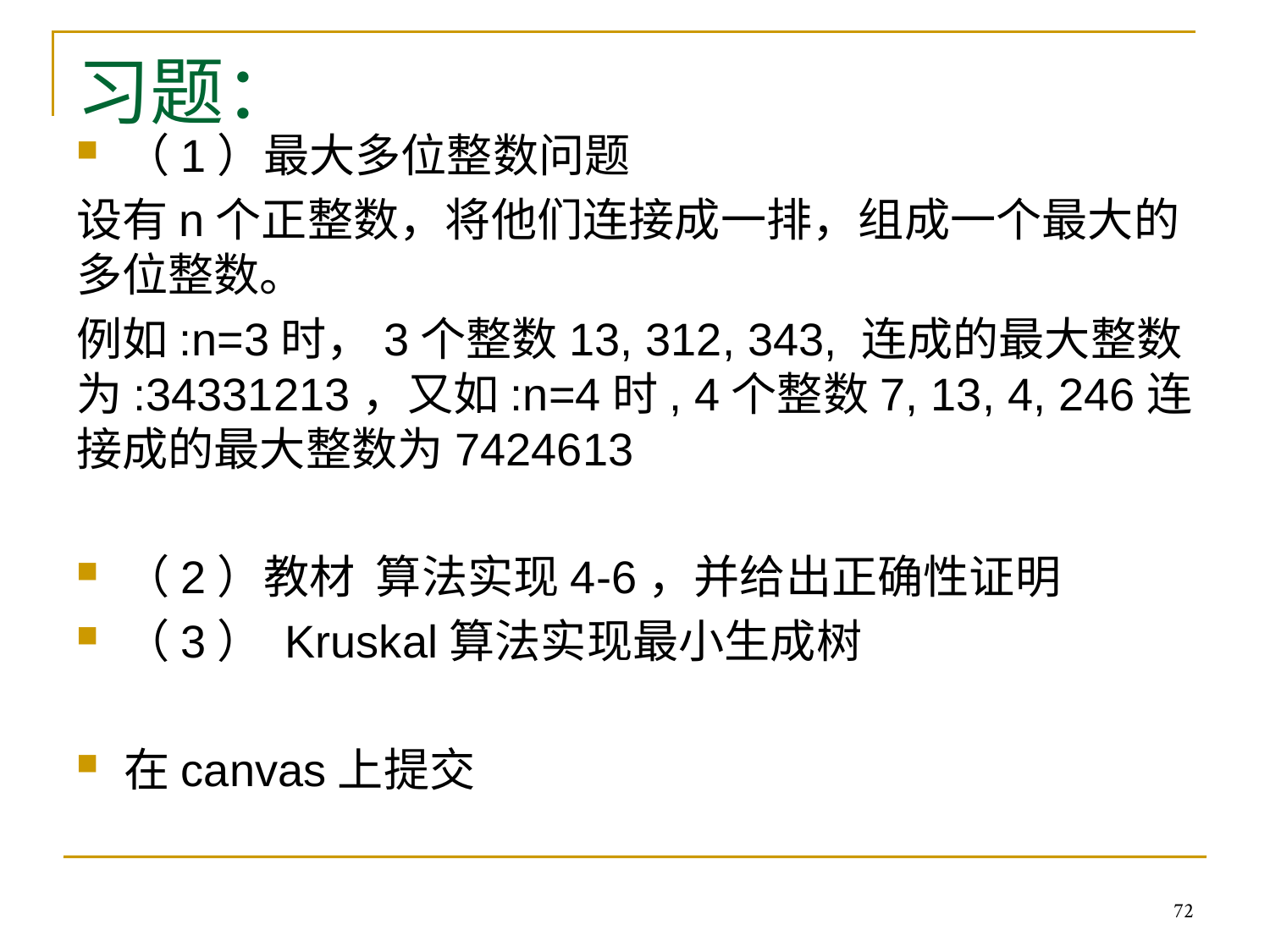

# 习题：
（1）最大多位整数问题
设有n个正整数，将他们连接成一排，组成一个最大的多位整数。
例如:n=3时，3个整数13, 312, 343, 连成的最大整数为:34331213，又如:n=4时, 4个整数7, 13, 4, 246连接成的最大整数为7424613

（2）教材  算法实现4-6，并给出正确性证明
（3） Kruskal算法实现最小生成树

在canvas上提交

72